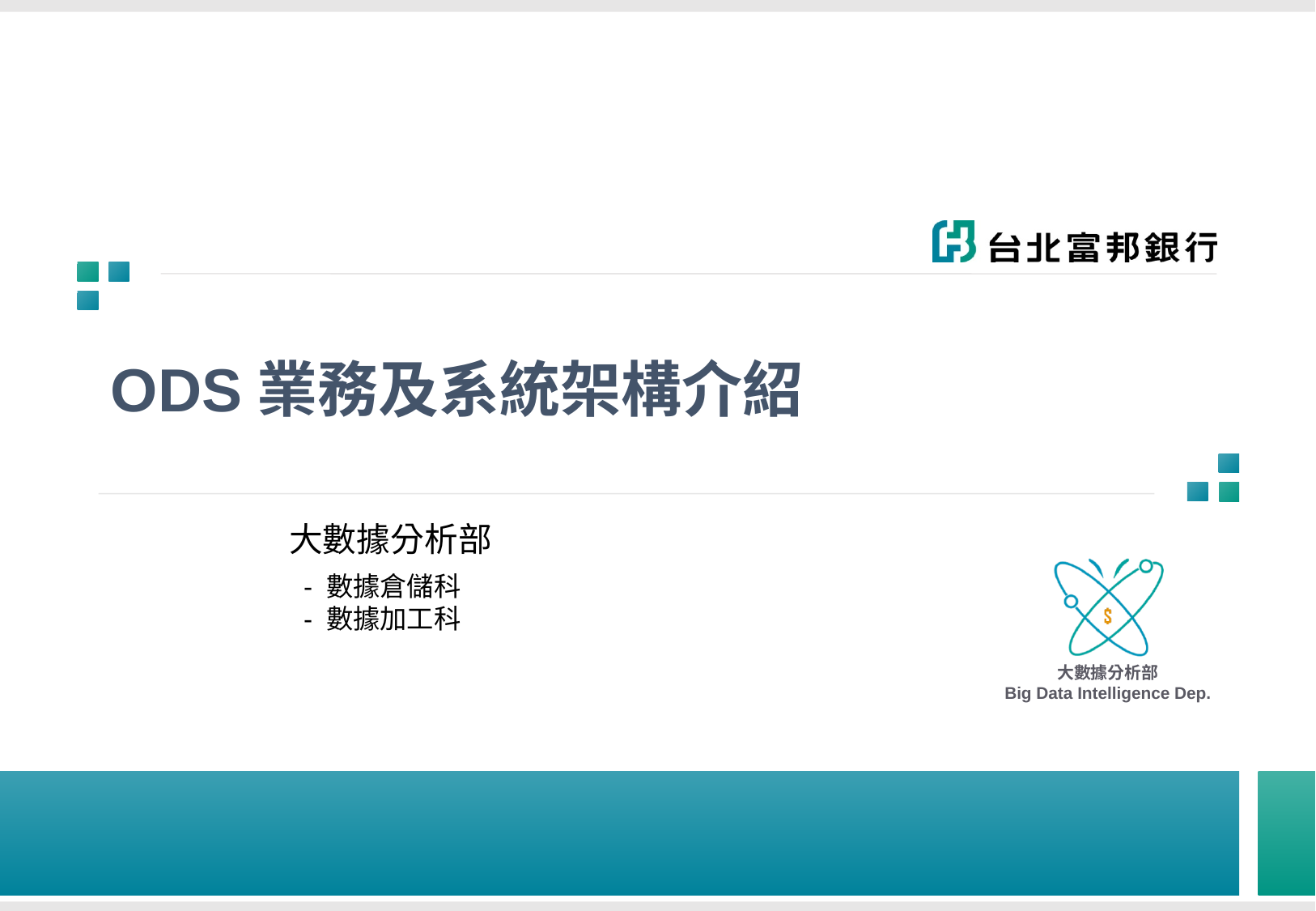

# ODS業務及系統架構介紹
大數據分析部
- 數據倉儲科
- 數據加工科